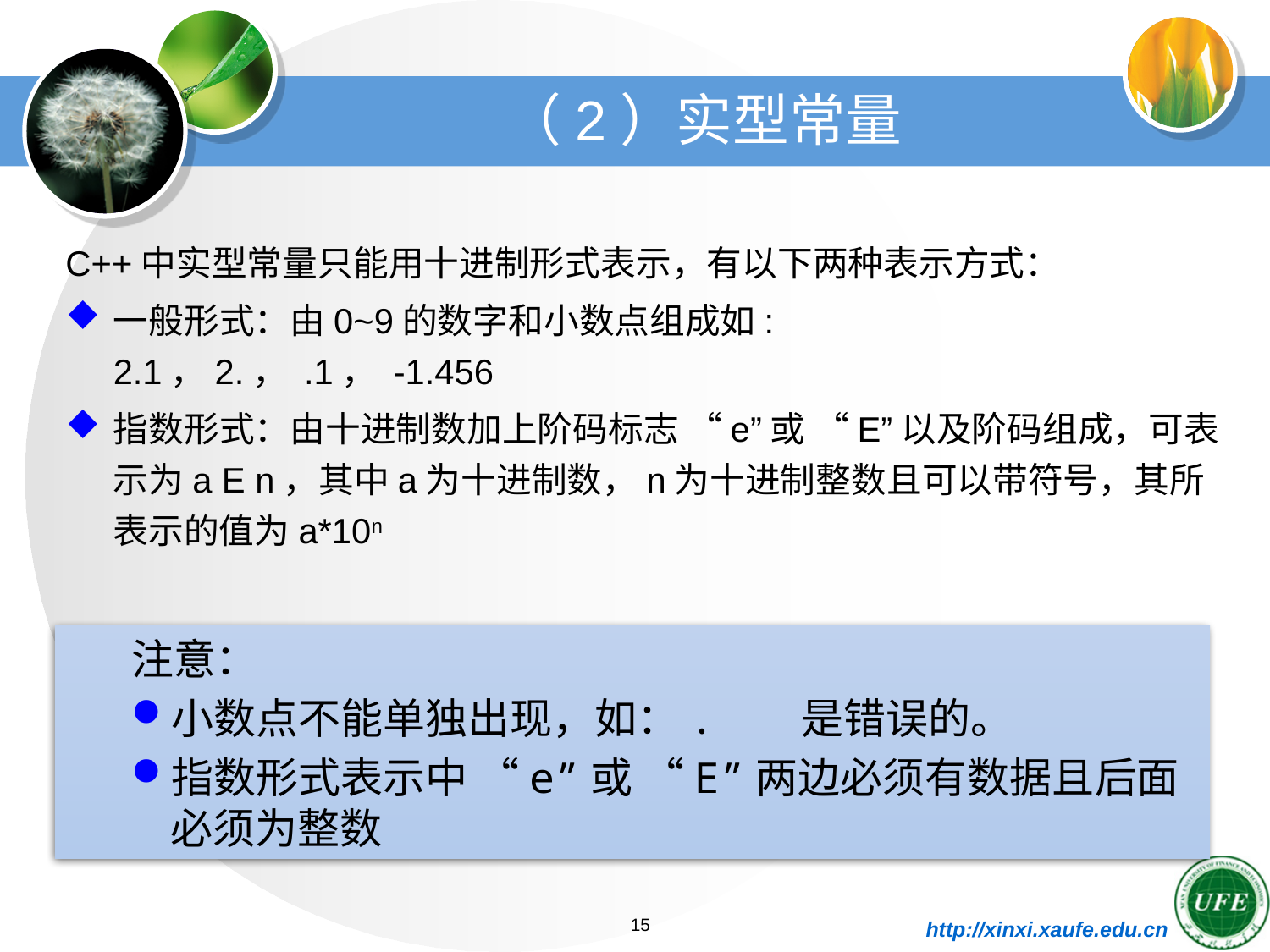

# （2）实型常量
C++中实型常量只能用十进制形式表示，有以下两种表示方式：
一般形式：由0~9的数字和小数点组成如:
2.1，2.， .1， -1.456
指数形式：由十进制数加上阶码标志 “e”或 “E”以及阶码组成，可表示为a E n，其中a为十进制数，n为十进制整数且可以带符号，其所表示的值为a*10n

注意：
小数点不能单独出现，如：.   是错误的。
指数形式表示中 “e”或 “E”两边必须有数据且后面必须为整数
15
http://xinxi.xaufe.edu.cn